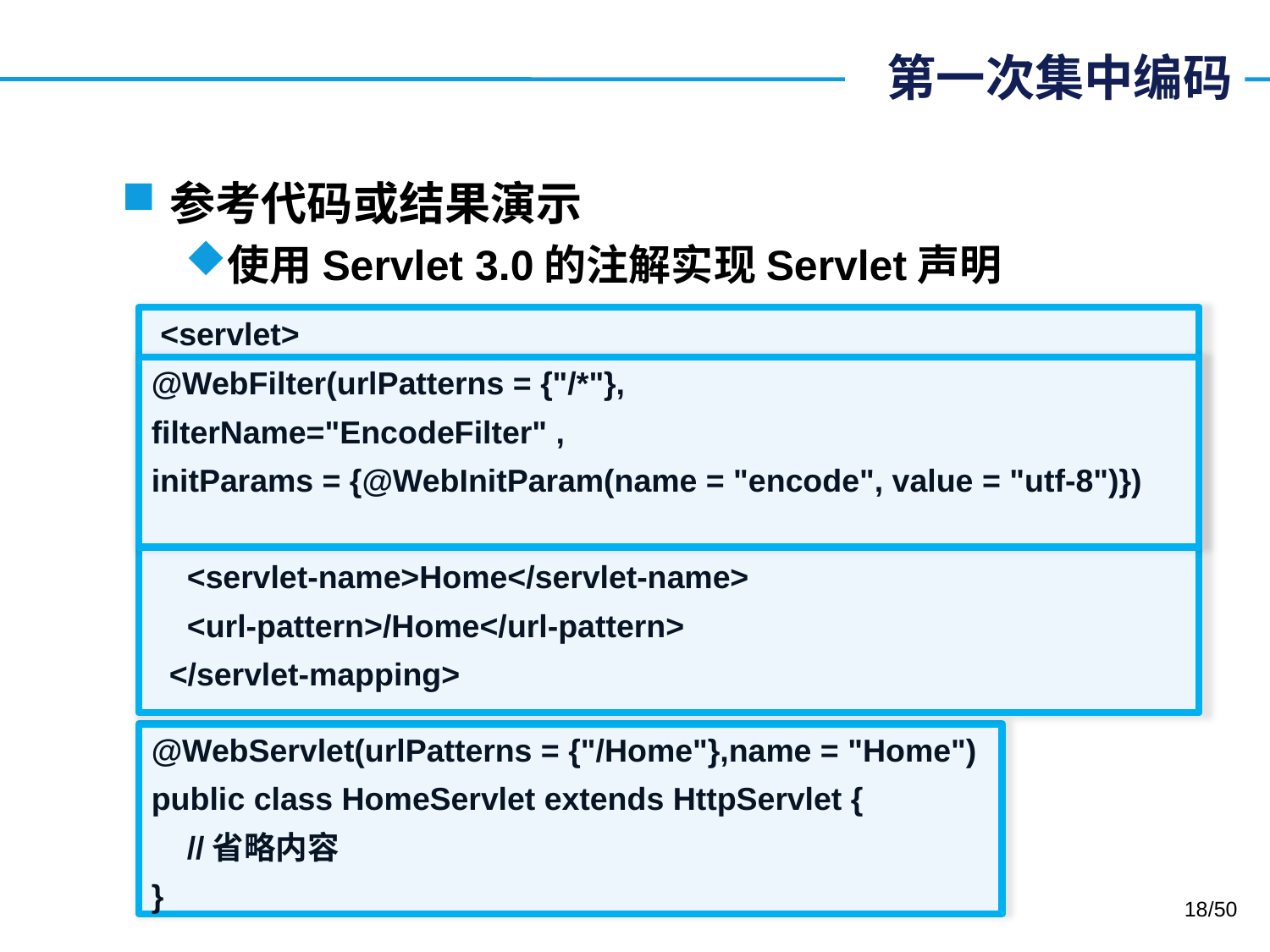

# 第一次集中编码
参考代码或结果演示
使用Servlet 3.0的注解实现Servlet声明

 <servlet>
    <servlet-name>Home</servlet-name>
    <servlet-class>cn.jbit.easybuy.web.HomeServlet</servlet-class>
  </servlet>
  <servlet-mapping>
    <servlet-name>Home</servlet-name>
    <url-pattern>/Home</url-pattern>
  </servlet-mapping>
@WebFilter(urlPatterns = {"/*"},
filterName="EncodeFilter" ,
initParams = {@WebInitParam(name = "encode", value = "utf-8")})

@WebServlet(urlPatterns = {"/Home"},name = "Home")
public class HomeServlet extends HttpServlet {
    //省略内容
}

18/50